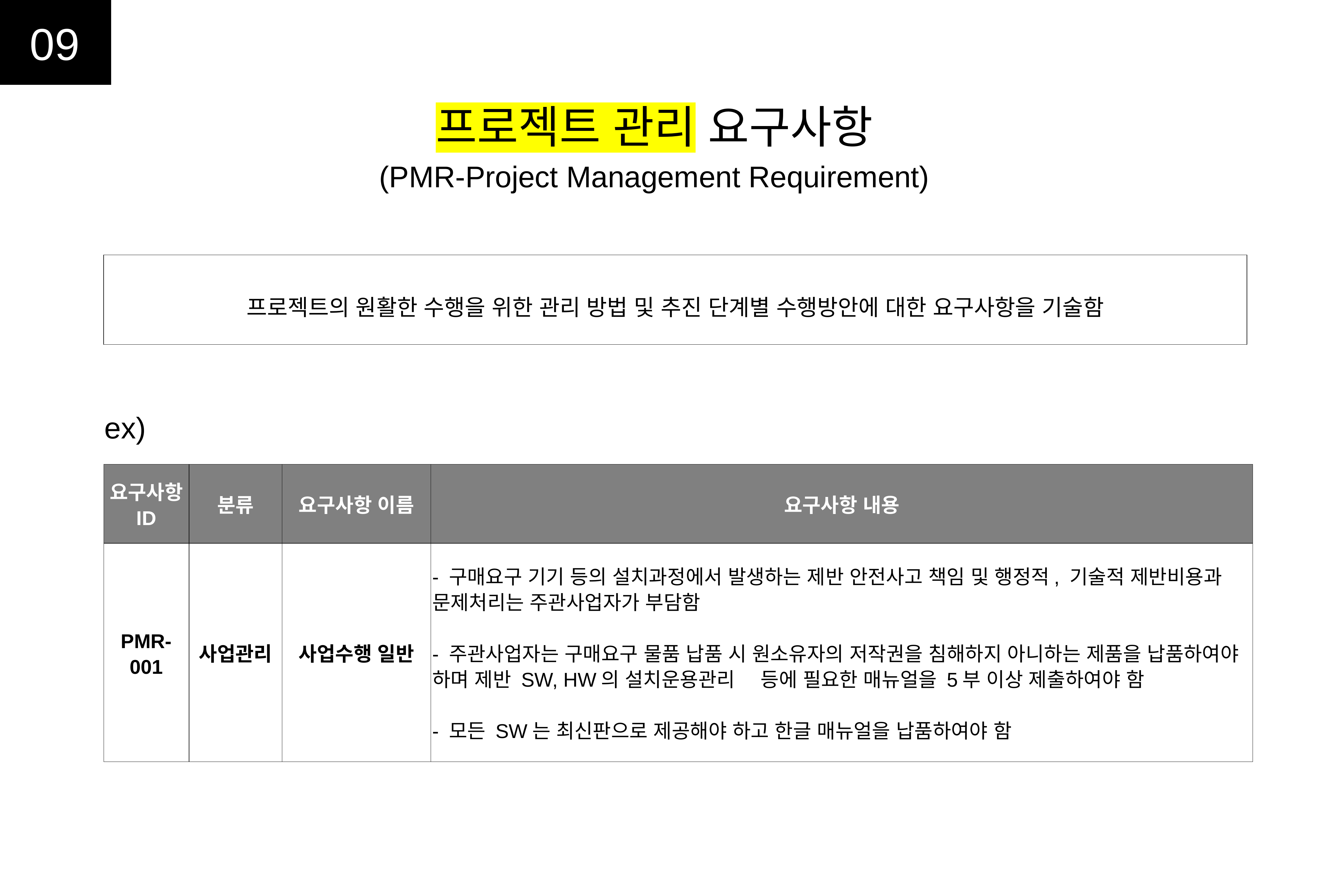

09
프로젝트 관리 요구사항
(PMR-Project Management Requirement)
프로젝트의 원활한 수행을 위한 관리 방법 및 추진 단계별 수행방안에 대한 요구사항을 기술함
ex)
| 요구사항 ID | 분류 | 요구사항 이름 | 요구사항 내용 |
| --- | --- | --- | --- |
| PMR-001 | 사업관리 | 사업수행 일반 | - 구매요구 기기 등의 설치과정에서 발생하는 제반 안전사고 책임 및 행정적, 기술적 제반비용과 문제처리는 주관사업자가 부담함 - 주관사업자는 구매요구 물품 납품 시 원소유자의 저작권을 침해하지 아니하는 제품을 납품하여야 하며 제반 SW, HW의 설치․운용․관리 등에 필요한 매뉴얼을 5부 이상 제출하여야 함 - 모든 SW는 최신판으로 제공해야 하고 한글 매뉴얼을 납품하여야 함 |